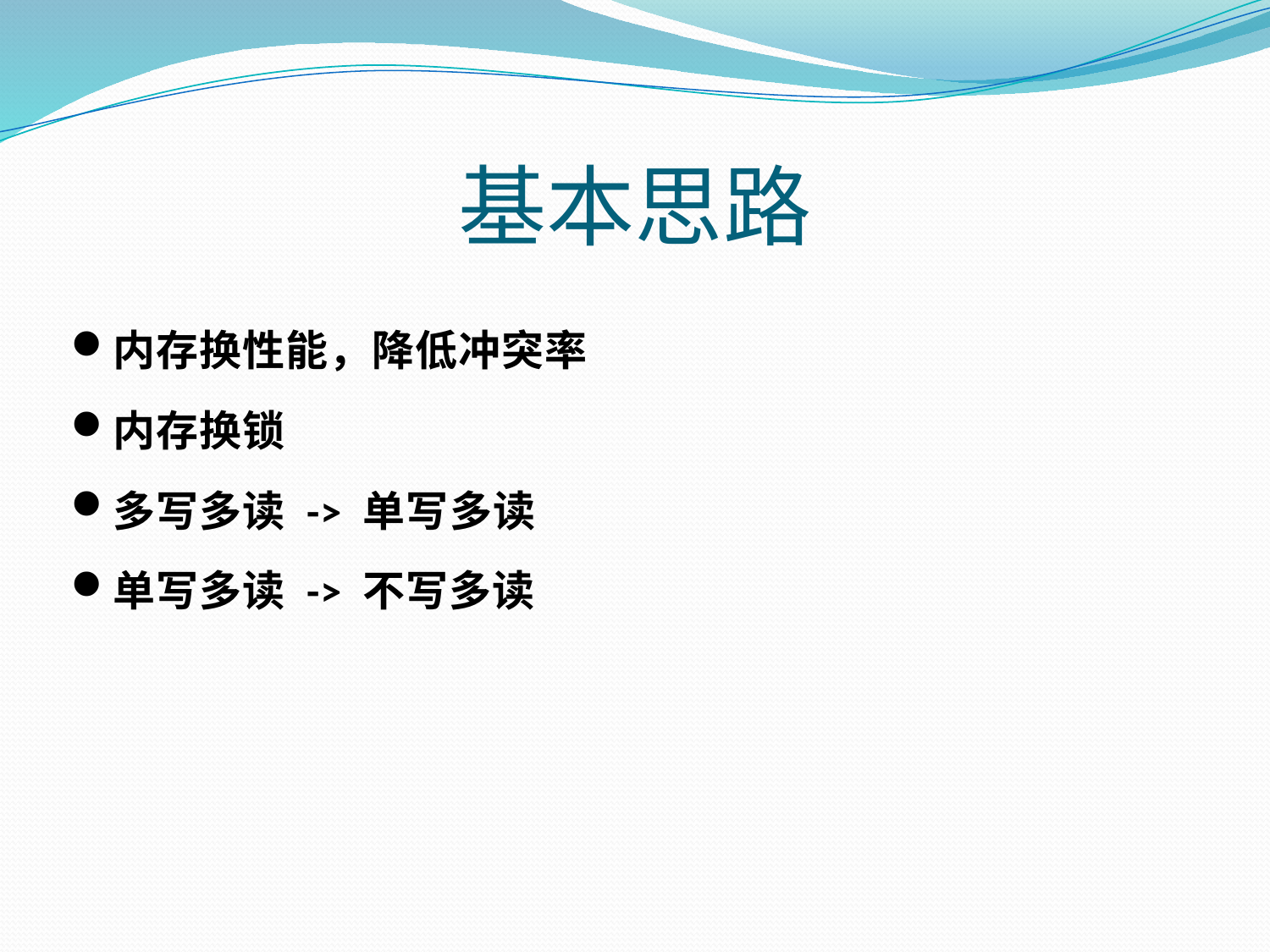

基本思路

内存换性能，降低冲突率
内存换锁
多写多读 -> 单写多读
单写多读 -> 不写多读